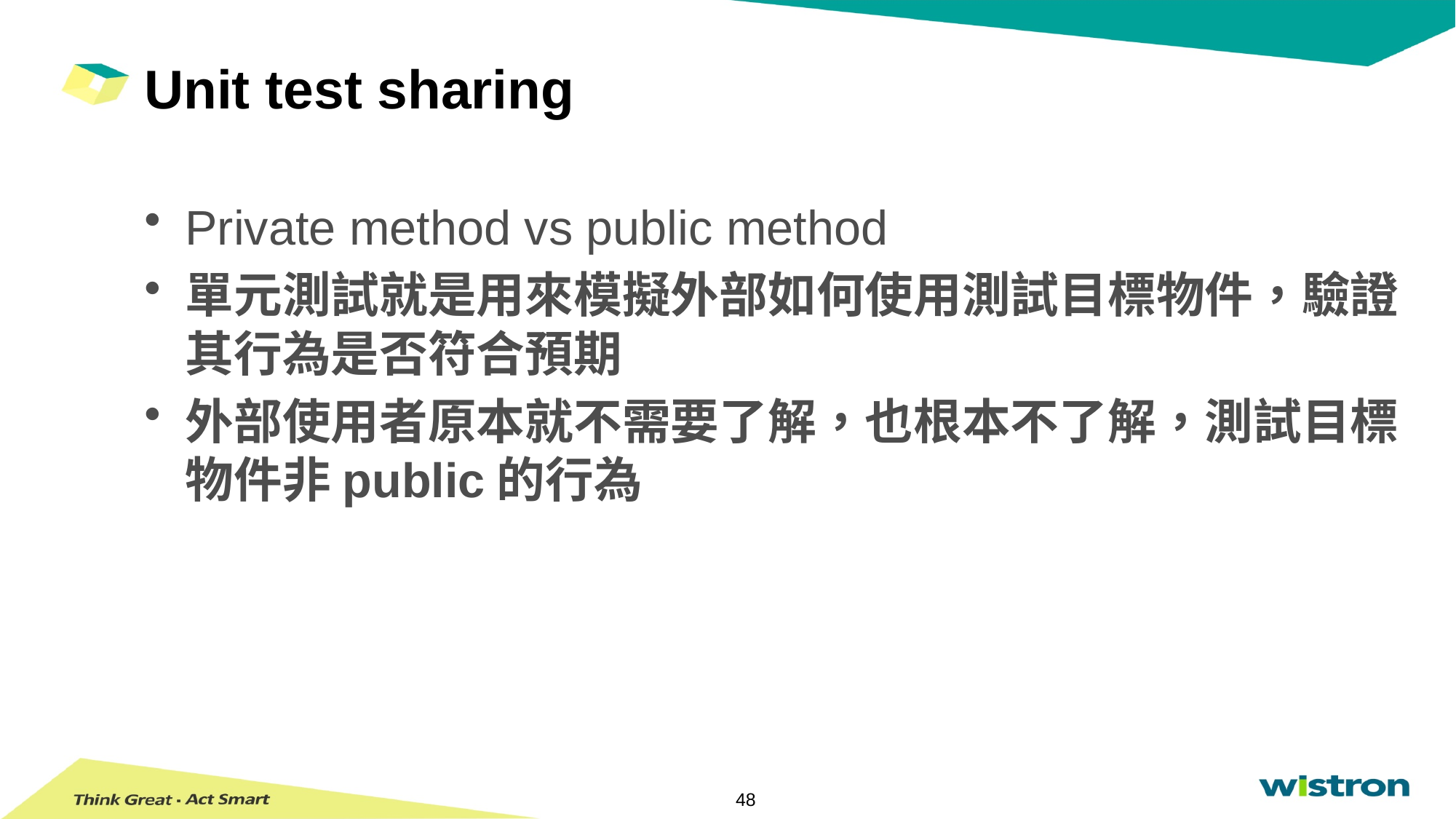

# Unit test sharing
Private method vs public method
單元測試就是用來模擬外部如何使用測試目標物件，驗證其行為是否符合預期
外部使用者原本就不需要了解，也根本不了解，測試目標物件非public的行為
48